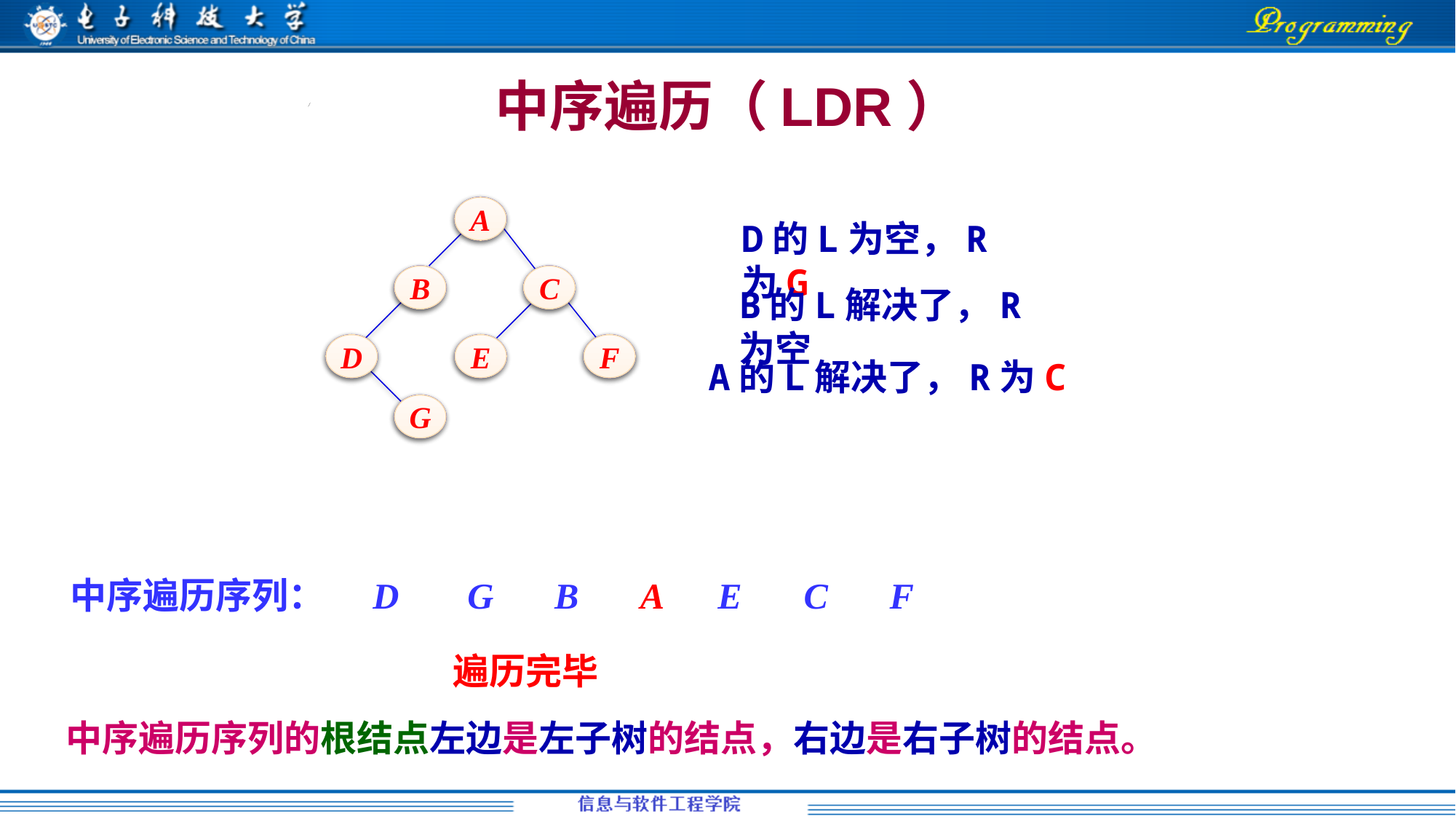

# 中序遍历（LDR）

A
A
A
D的L为空，R为G

B
B
B
C
C
C
B的L解决了，R为空

D
D
D
E
E
E
F
F
F
A的L解决了，R为C

G
G
G
中序遍历序列：
遍历完毕
中序遍历序列的根结点左边是左子树的结点，右边是右子树的结点。